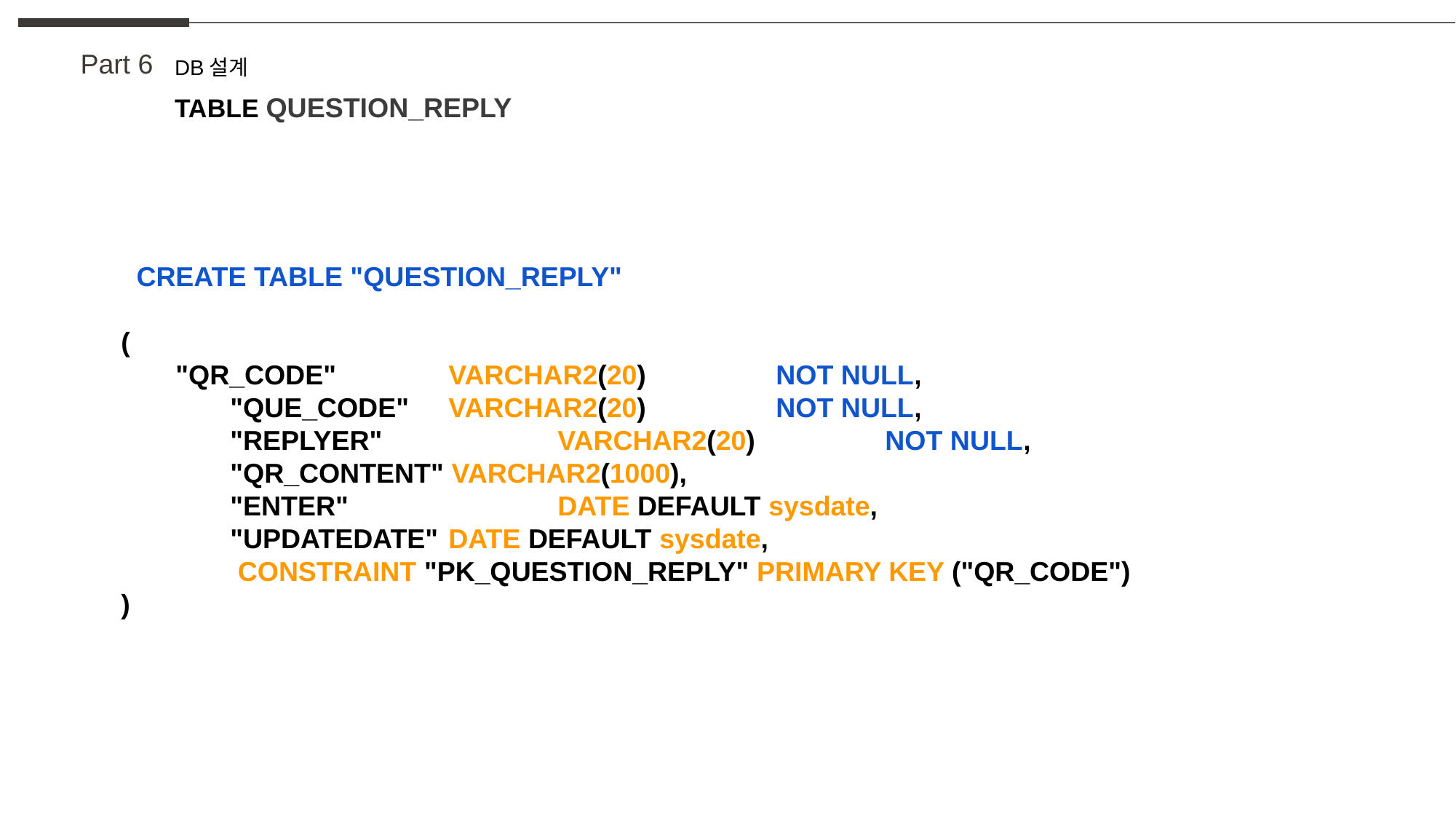

Part 6
DB설계
TABLE QUESTION_REPLY

  CREATE TABLE "QUESTION_REPLY"

(
"QR_CODE" 	VARCHAR2(20) 		NOT NULL,
	"QUE_CODE" 	VARCHAR2(20) 		NOT NULL,
	"REPLYER" 		VARCHAR2(20) 		NOT NULL,
	"QR_CONTENT" VARCHAR2(1000),
	"ENTER" 		DATE DEFAULT sysdate,
	"UPDATEDATE" 	DATE DEFAULT sysdate,
	 CONSTRAINT "PK_QUESTION_REPLY" PRIMARY KEY ("QR_CODE")
)